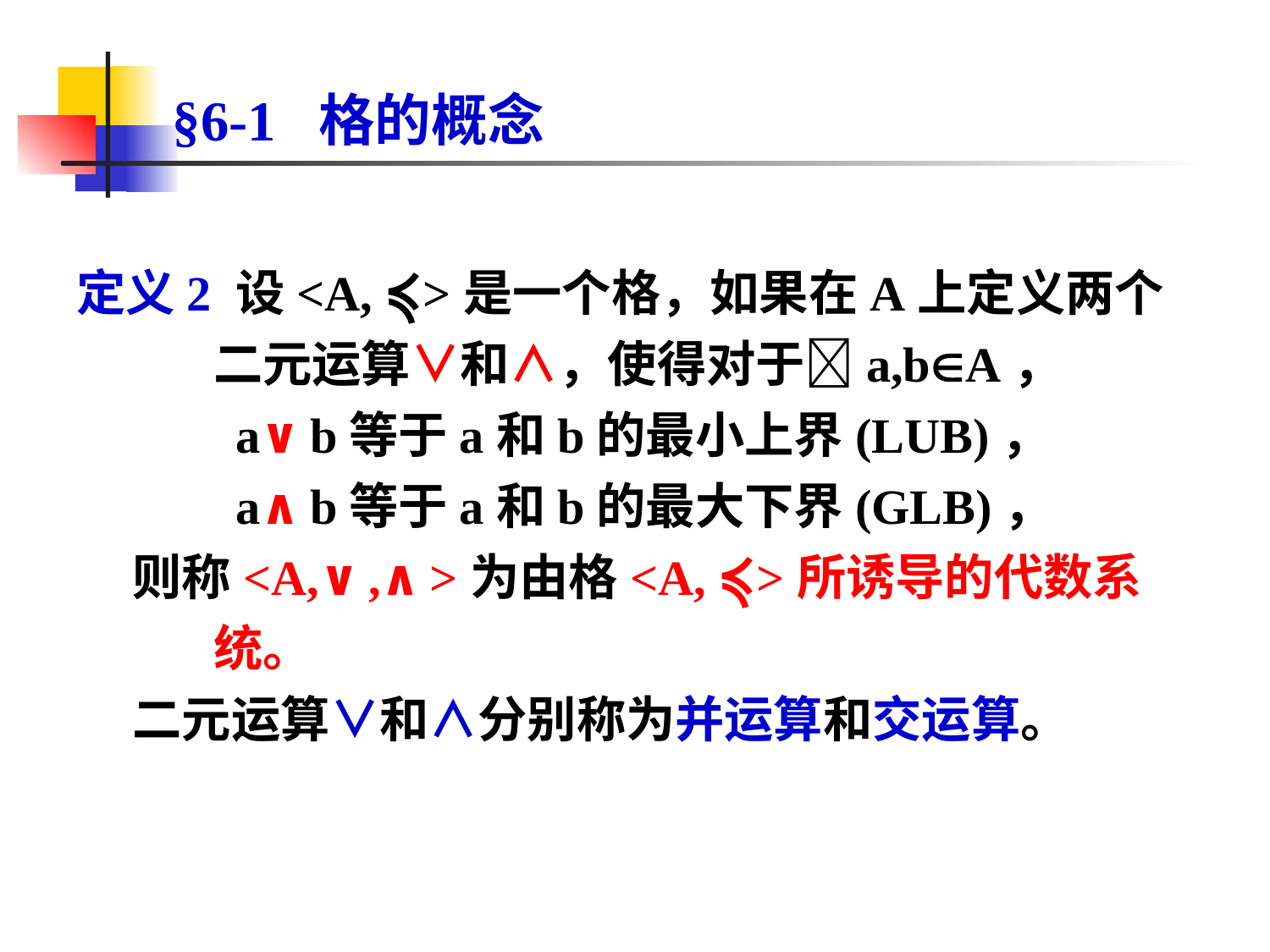

# §6-1  格的概念
定义2 设<A, ≼>是一个格，如果在A上定义两个二元运算∨和∧，使得对于∀a,b∈A，
             a∨b等于a和b的最小上界(LUB)，
             a∧b等于a和b的最大下界(GLB)，
    则称<A,∨,∧>为由格<A, ≼>所诱导的代数系统。
    二元运算∨和∧分别称为并运算和交运算。

10